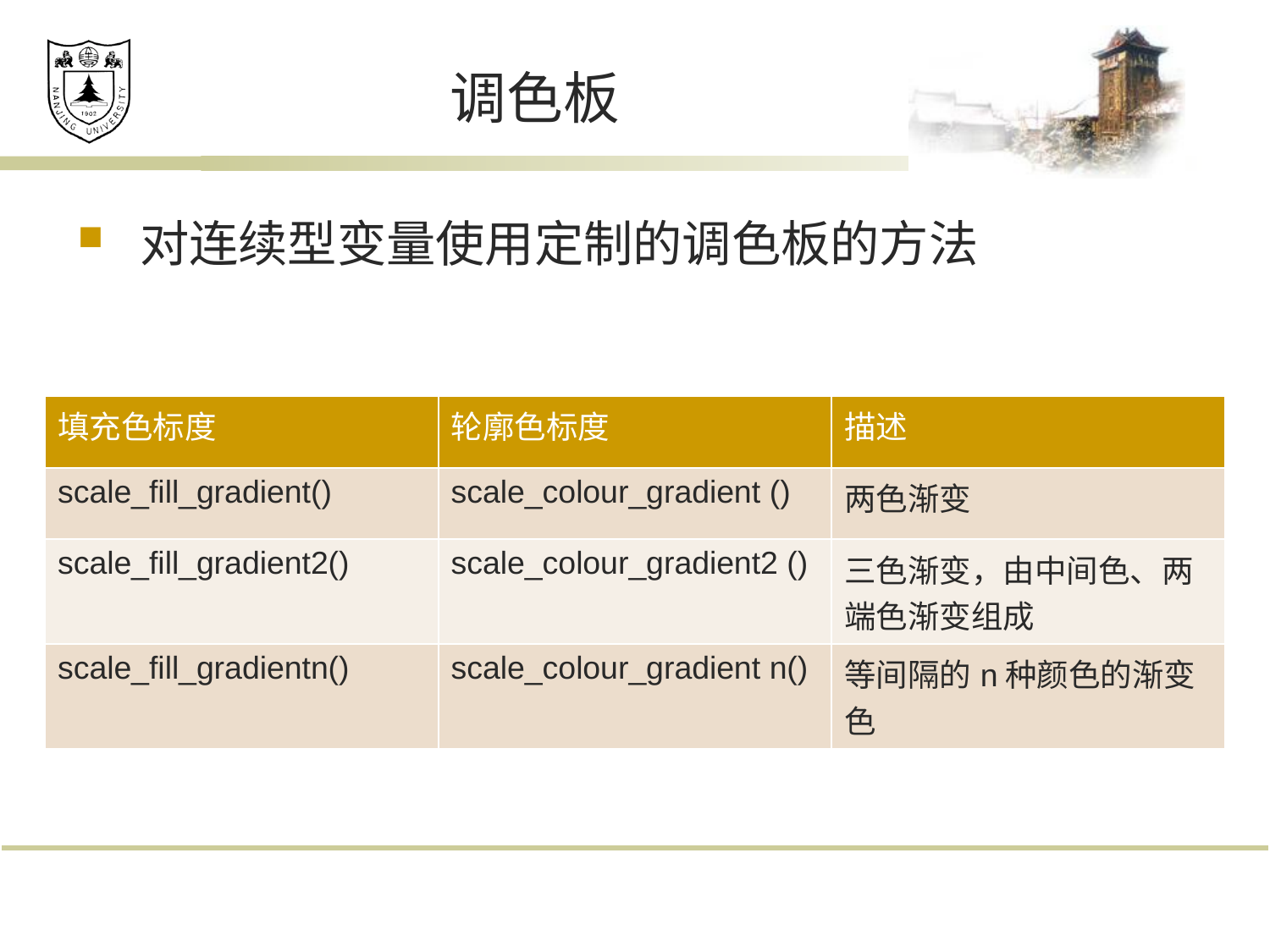

# 调色板
对连续型变量使用定制的调色板的方法

| 填充色标度 | 轮廓色标度 | 描述 |
| --- | --- | --- |
| scale\_fill\_gradient() | scale\_colour\_gradient () | 两色渐变 |
| scale\_fill\_gradient2() | scale\_colour\_gradient2 () | 三色渐变，由中间色、两端色渐变组成 |
| scale\_fill\_gradientn() | scale\_colour\_gradient n() | 等间隔的n种颜色的渐变色 |